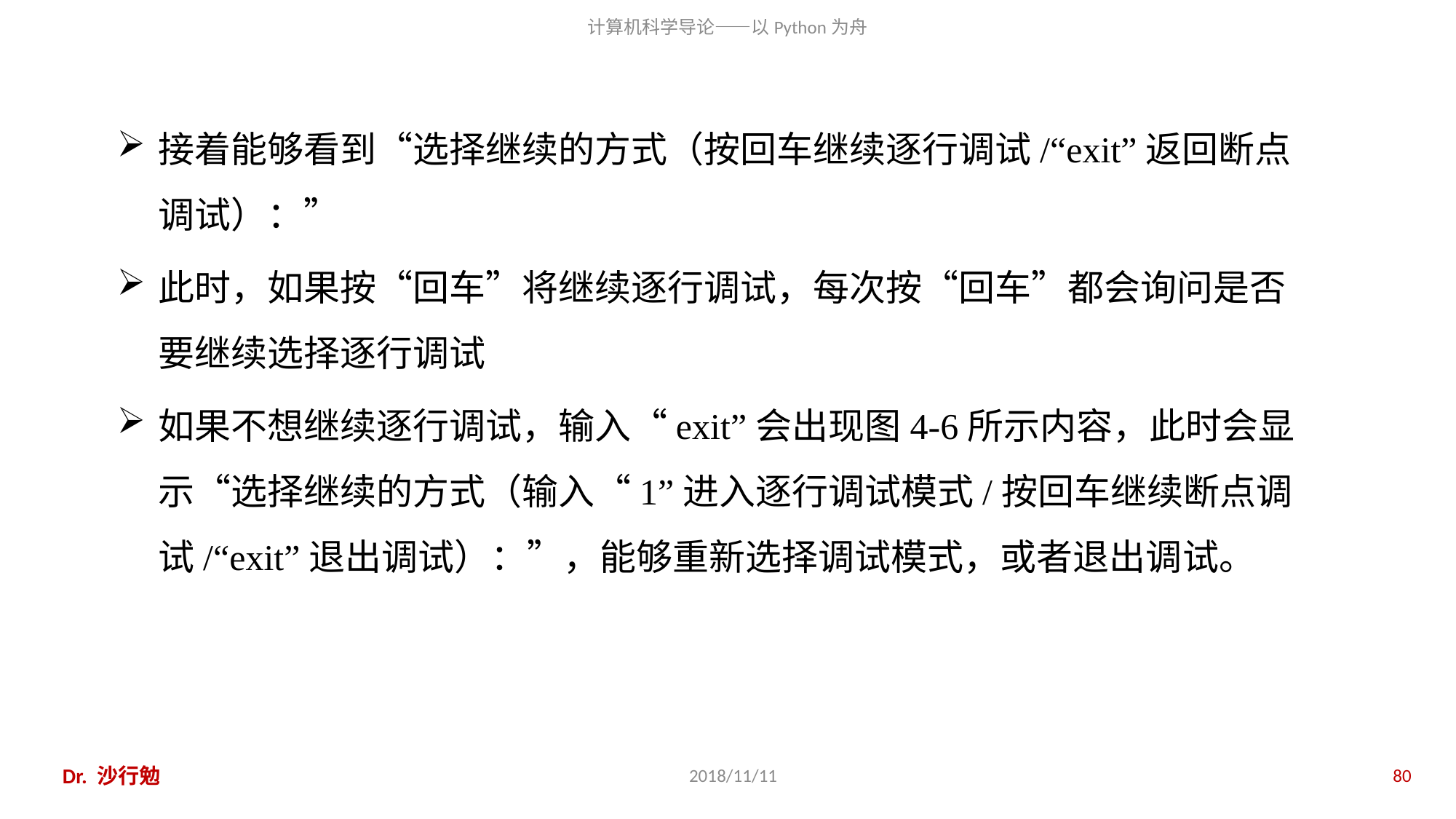

接着能够看到“选择继续的方式（按回车继续逐行调试/“exit”返回断点调试）：”
此时，如果按“回车”将继续逐行调试，每次按“回车”都会询问是否要继续选择逐行调试
如果不想继续逐行调试，输入“exit”会出现图4-6所示内容，此时会显示“选择继续的方式（输入“1”进入逐行调试模式/按回车继续断点调试/“exit”退出调试）：”，能够重新选择调试模式，或者退出调试。
Dr. 沙行勉
2018/11/11
80